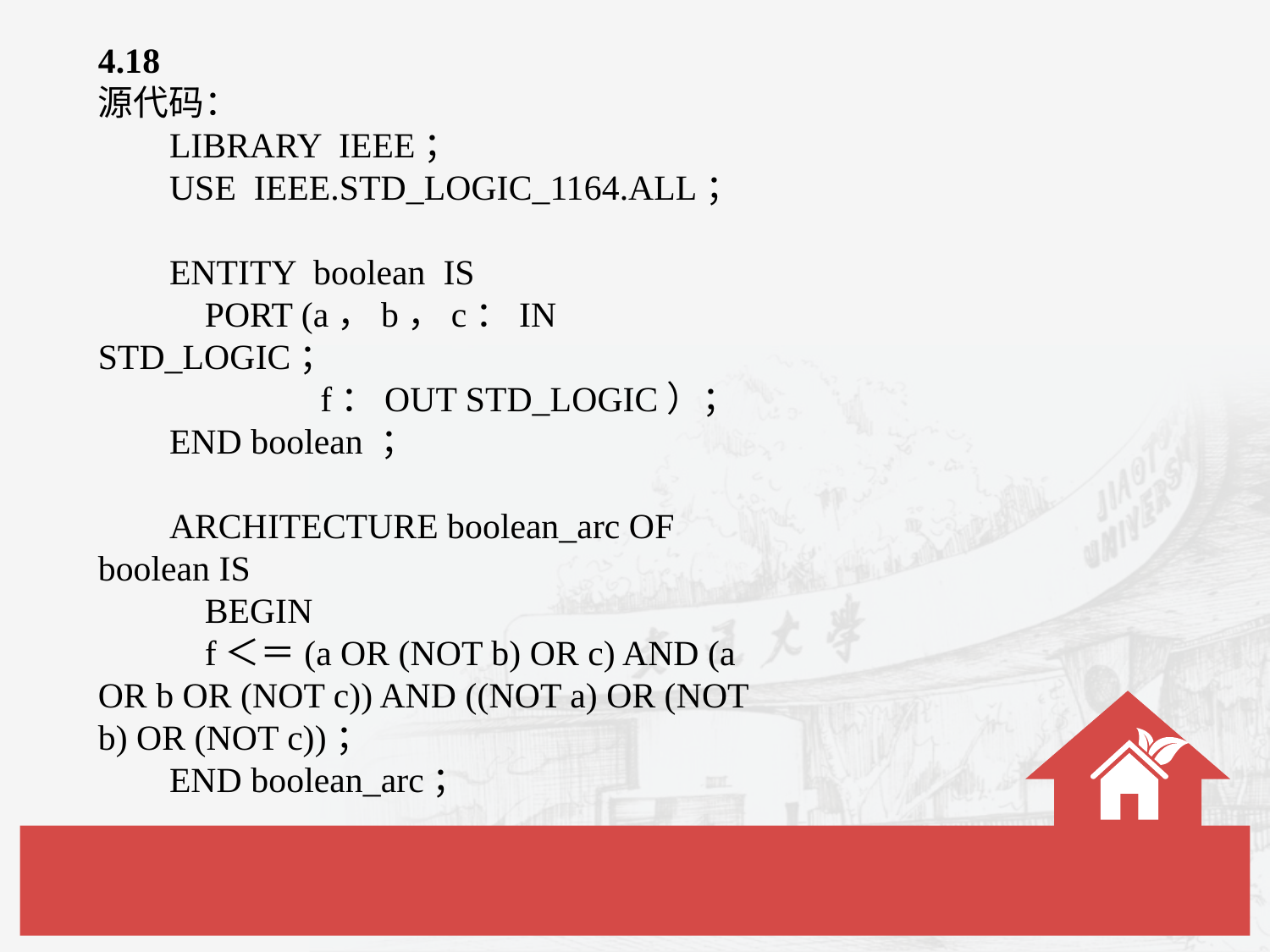

4.18
源代码：
        LIBRARY  IEEE；
        USE  IEEE.STD_LOGIC_1164.ALL；

        ENTITY  boolean  IS
            PORT (a，b，c：IN STD_LOGIC；
                         f：OUT STD_LOGIC）；
        END boolean ；

        ARCHITECTURE boolean_arc OF boolean IS
            BEGIN
            f＜＝(a OR (NOT b) OR c) AND (a OR b OR (NOT c)) AND ((NOT a) OR (NOT b) OR (NOT c))；
        END boolean_arc；